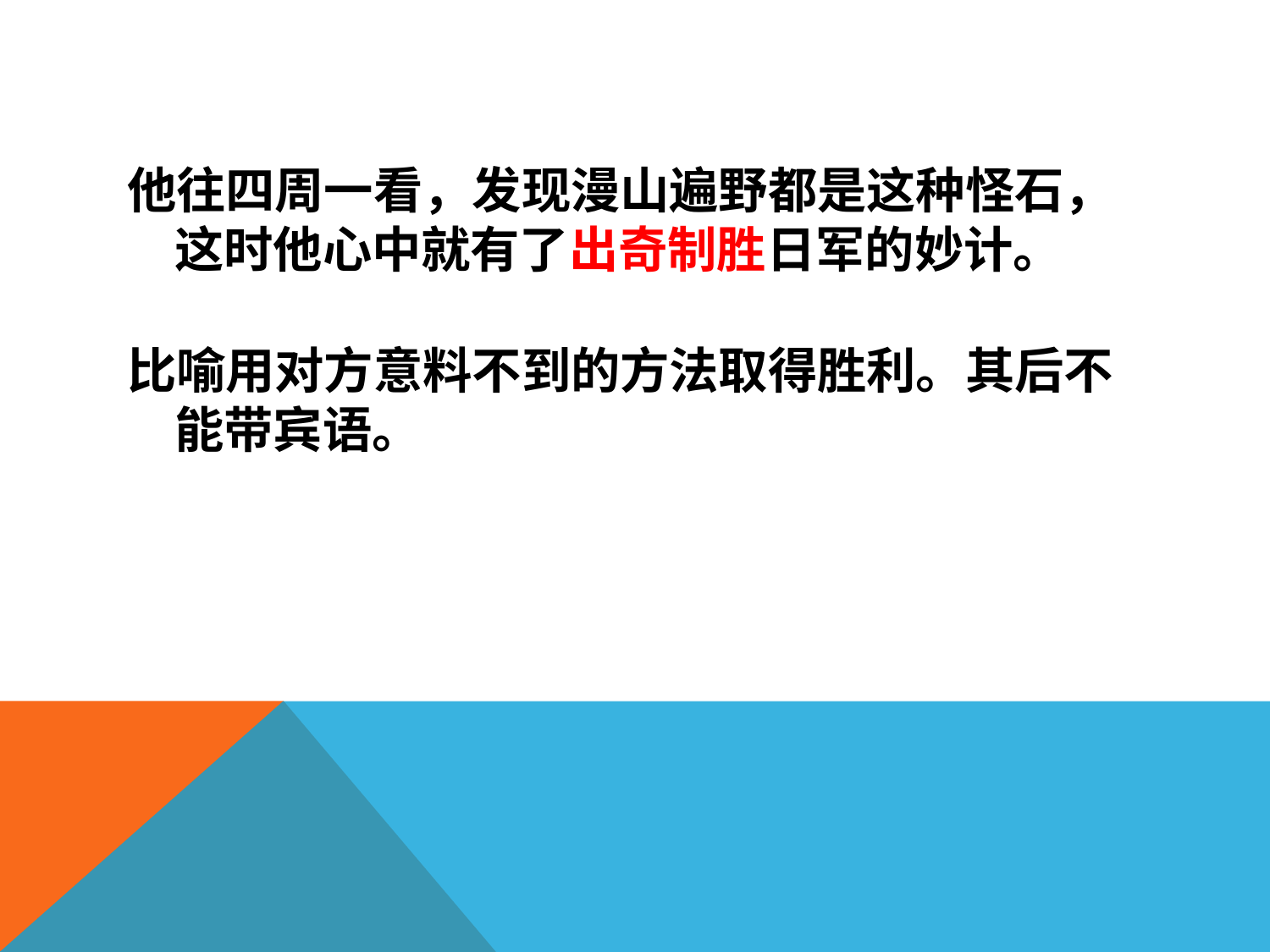

#
他往四周一看，发现漫山遍野都是这种怪石，这时他心中就有了出奇制胜日军的妙计。

比喻用对方意料不到的方法取得胜利。其后不能带宾语。